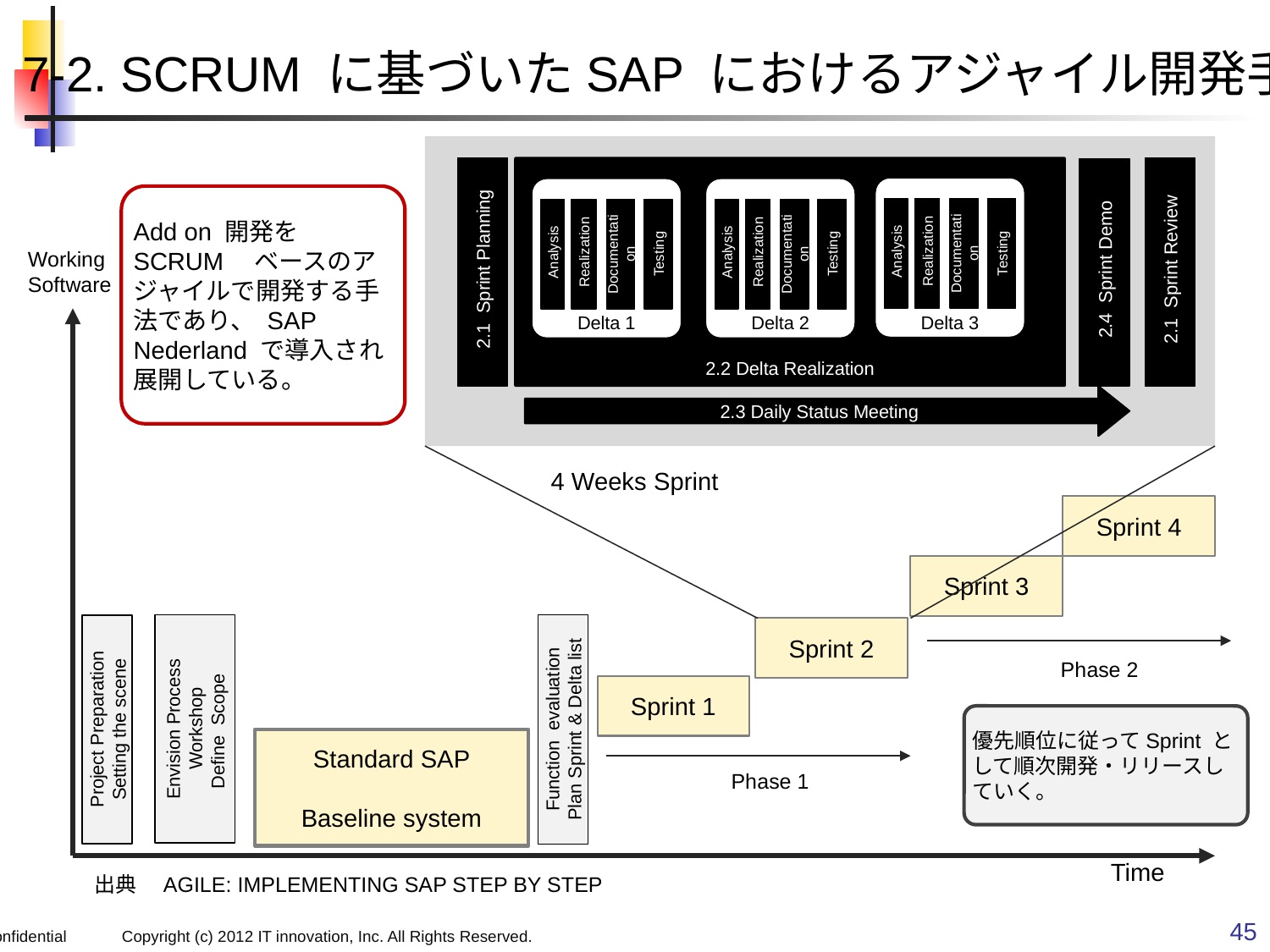

7-2. SCRUM に基づいたSAP におけるアジャイル開発手法

 2.1  Sprint Planning
2.2 Delta Realization
 2.1  Sprint Review
 2.4  Sprint Demo
Delta 3
 Analysis
 Realization
Documentation
Testing
Delta 1
 Analysis
 Realization
Documentation
Testing
Delta 2
 Analysis
 Realization
Documentation
Testing
Add on 開発をSCRUM　ベースのアジャイルで開発する手法であり、 SAP Nederland で導入され展開している。
Working
Software
2.3 Daily Status Meeting
4 Weeks Sprint
Sprint 4
Sprint 3
Envision Process Workshop
Define  Scope
Function  evaluation
Plan Sprint & Delta list
Project Preparation
Setting the scene
Sprint 2
Phase 2
Sprint 1
優先順位に従ってSprint として順次開発・リリースしていく。
Standard SAP

Baseline system
Phase 1
Time
出典　AGILE: IMPLEMENTING SAP STEP BY STEP